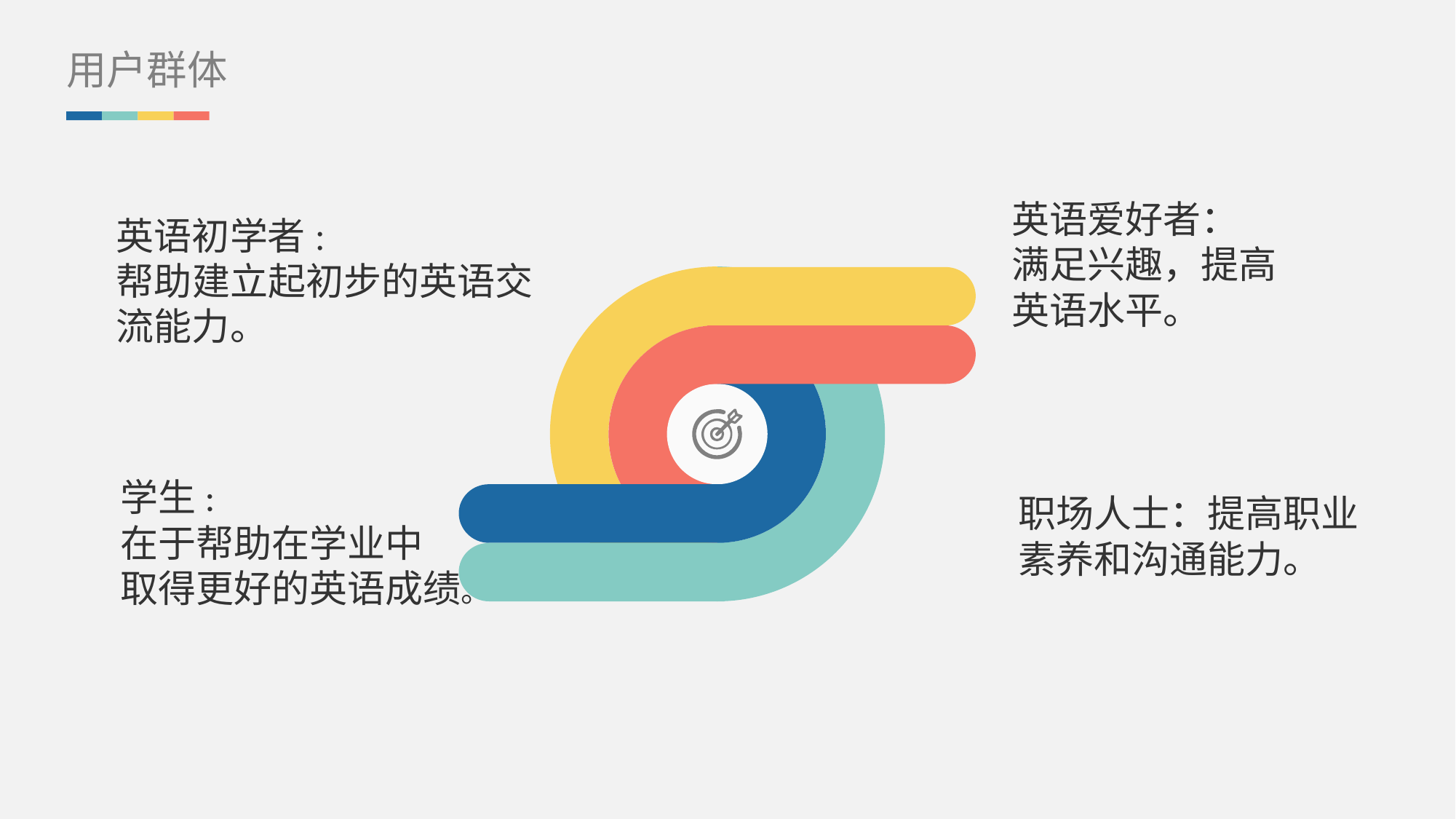

用户群体

英语爱好者：
满足兴趣，提高英语水平。

英语初学者:
帮助建立起初步的英语交流能力。

学生:
在于帮助在学业中
取得更好的英语成绩。
职场人士：提高职业素养和沟通能力。